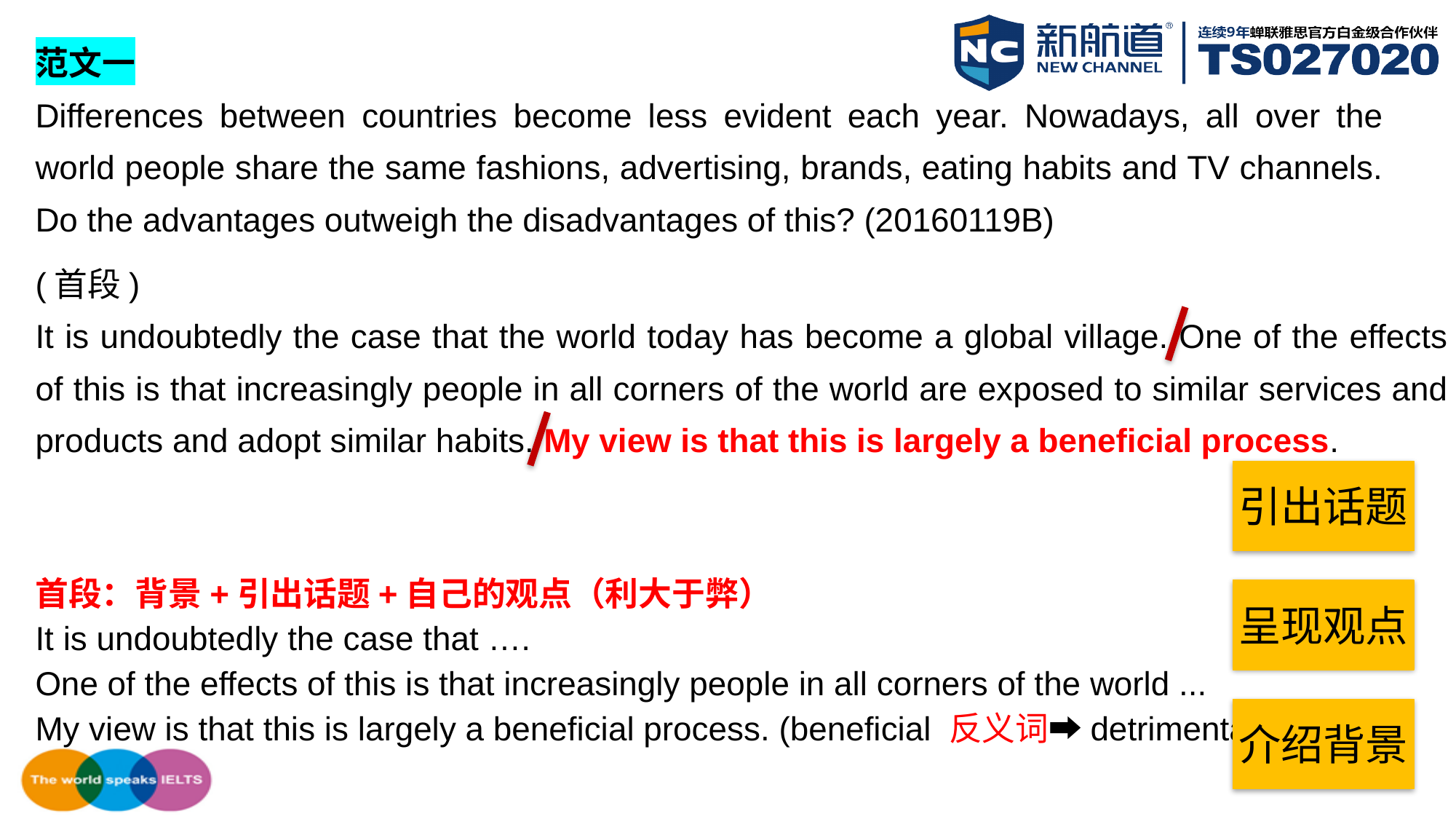

范文一
Differences between countries become less evident each year. Nowadays, all over the world people share the same fashions, advertising, brands, eating habits and TV channels. Do the advantages outweigh the disadvantages of this? (20160119B)
(首段)
It is undoubtedly the case that the world today has become a global village. One of the effects of this is that increasingly people in all corners of the world are exposed to similar services and products and adopt similar habits. My view is that this is largely a beneficial process.

引出话题
首段：背景+引出话题+自己的观点（利大于弊）
It is undoubtedly the case that ….
One of the effects of this is that increasingly people in all corners of the world ...
My view is that this is largely a beneficial process. (beneficial 反义词➡️detrimental/harmful)

呈现观点

介绍背景